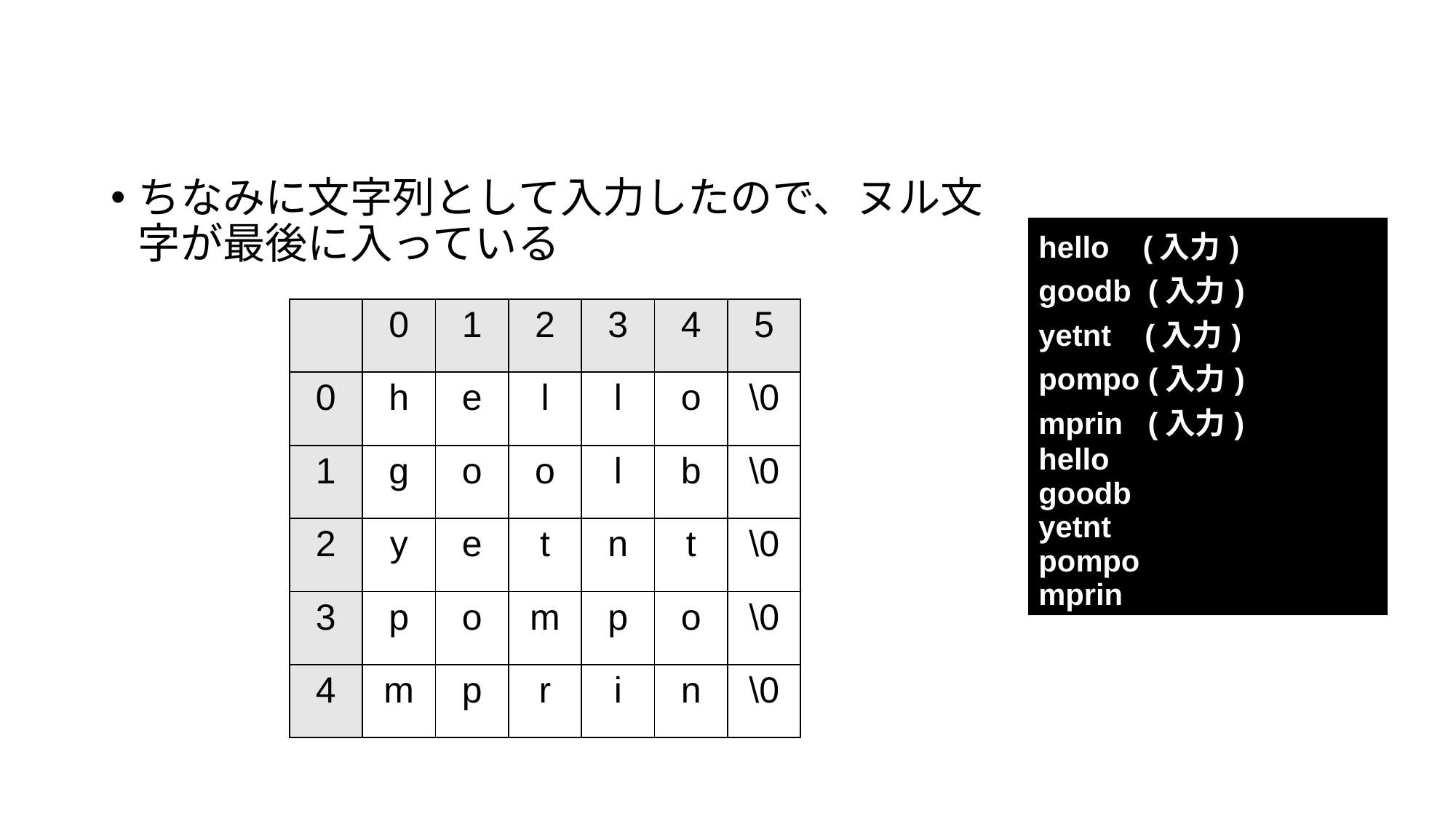

ちなみに文字列として入力したので、ヌル文字が最後に入っている

| hello (入力) goodb (入力) yetnt (入力) pompo (入力) mprin (入力) hello goodb yetnt pompo mprin |
| --- |
|  | 0 | 1 | 2 | 3 | 4 | 5 |
| --- | --- | --- | --- | --- | --- | --- |
| 0 | h | e | l | l | o | \0 |
| 1 | g | o | o | l | b | \0 |
| 2 | y | e | t | n | t | \0 |
| 3 | p | o | m | p | o | \0 |
| 4 | m | p | r | i | n | \0 |